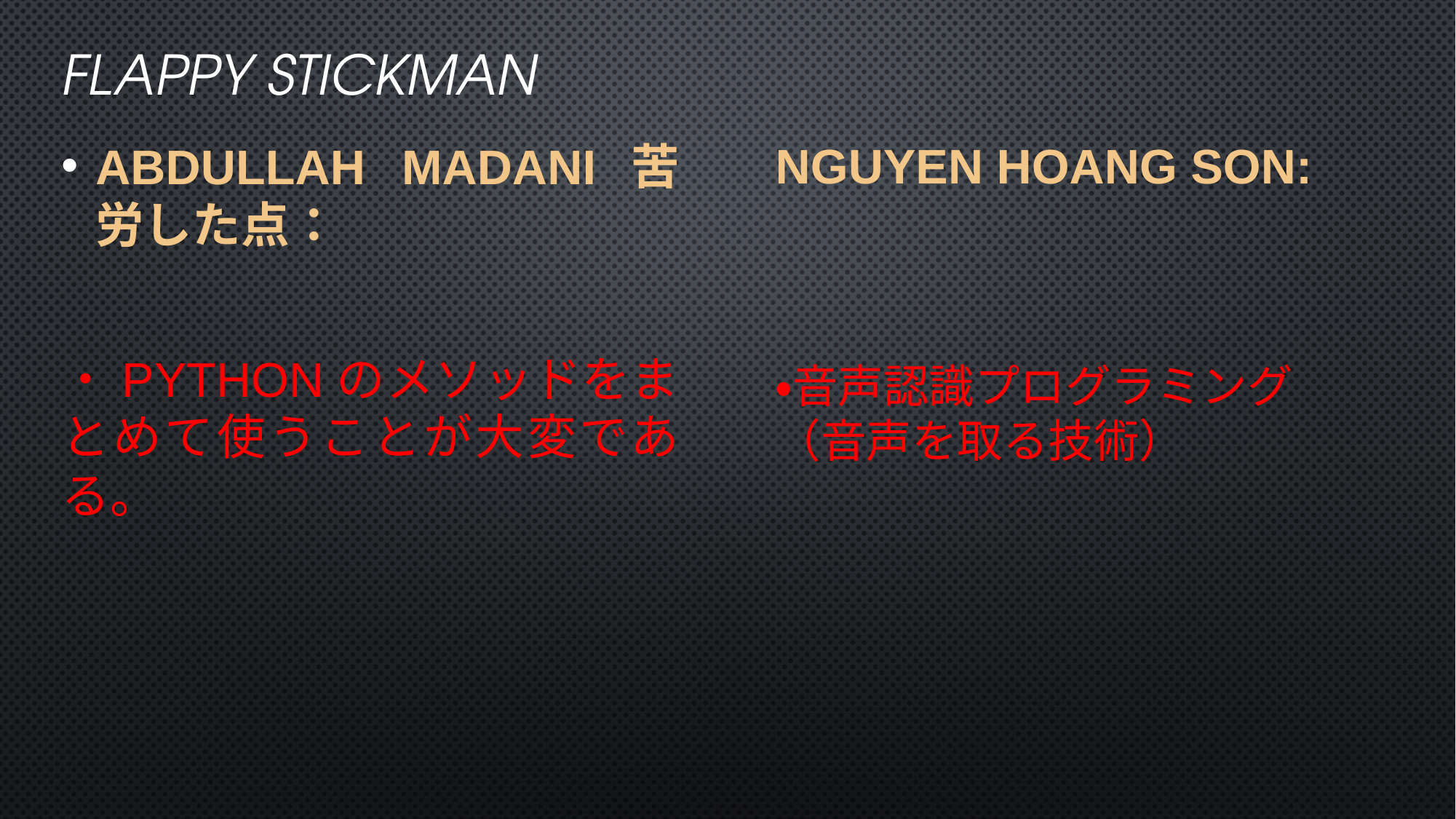

# Flappy Stickman
ABDULLAH MADANI苦労した点：

・pythonのメソッドをまとめて使うことが大変である。

NGUYEN HOANG SON:

・音声認識プログラミング
（音声を取る技術）